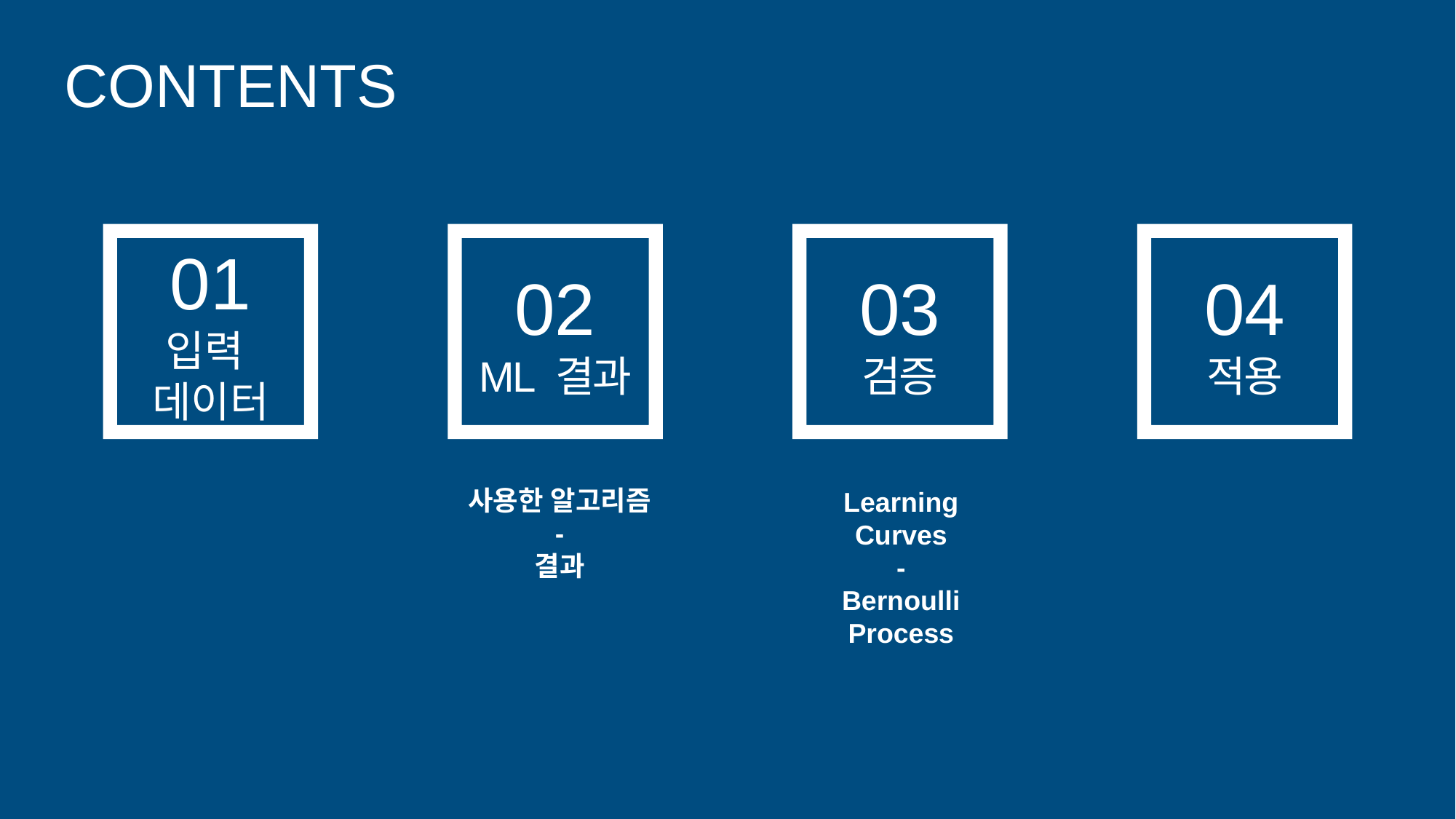

CONTENTS
01
입력
데이터

02
ML 결과
사용한 알고리즘
-
결과
03
검증

04
적용

Learning
Curves
-
Bernoulli
Process